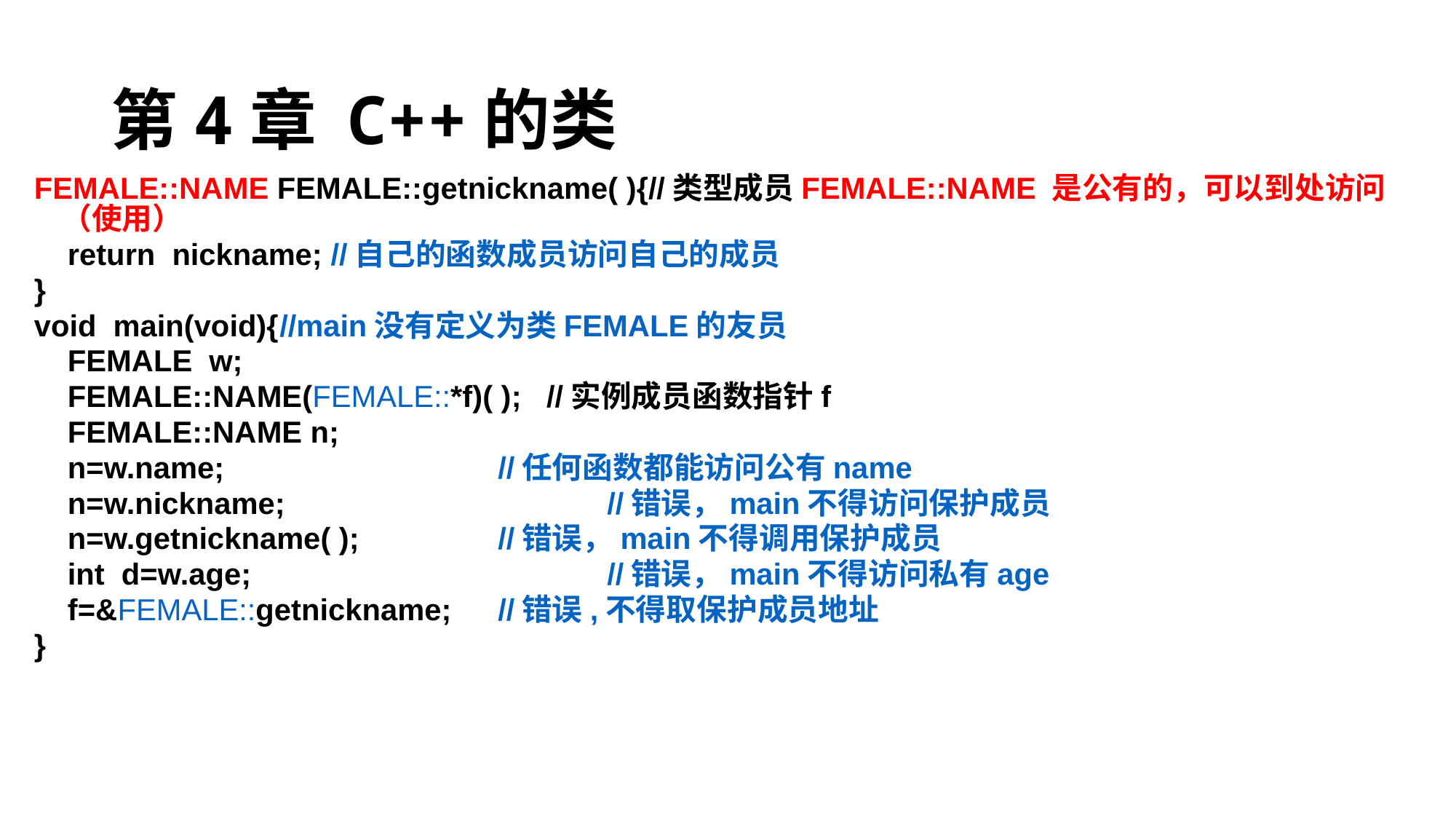

# 第4章 C++的类
FEMALE::NAME FEMALE::getnickname( ){//类型成员FEMALE::NAME 是公有的，可以到处访问（使用）
    return  nickname; //自己的函数成员访问自己的成员
}
void  main(void){	//main没有定义为类FEMALE的友员
    FEMALE  w;
    FEMALE::NAME(FEMALE::*f)( );   //实例成员函数指针f
    FEMALE::NAME n;
    n=w.name;	  	     	//任何函数都能访问公有name
    n=w.nickname; 	     		//错误，main不得访问保护成员
    n=w.getnickname( );  		//错误，main不得调用保护成员
    int  d=w.age;    	     		//错误，main不得访问私有age
    f=&FEMALE::getnickname; 	//错误,不得取保护成员地址
}